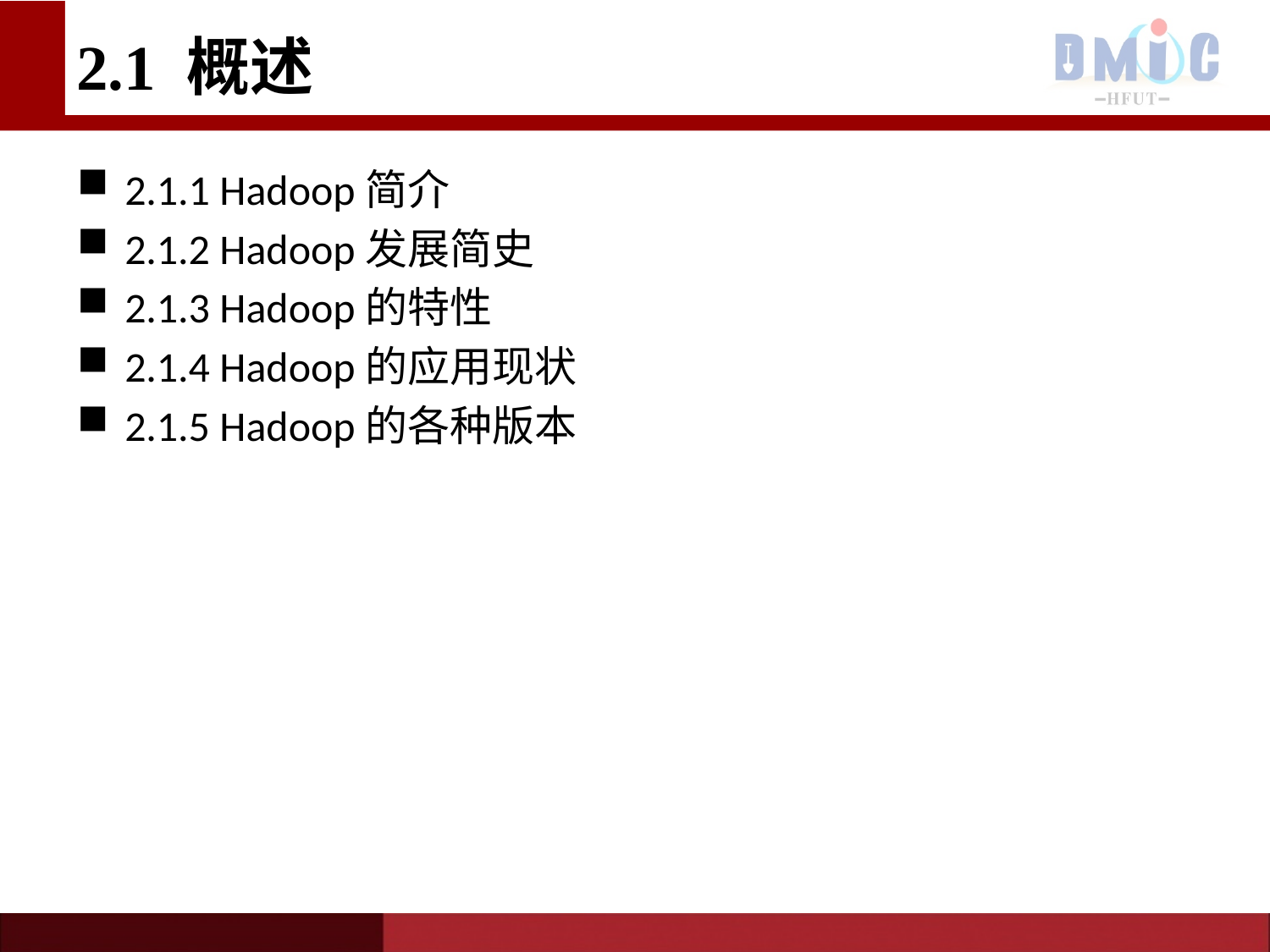

# 2.1 概述
2.1.1 Hadoop简介
2.1.2 Hadoop发展简史
2.1.3 Hadoop的特性
2.1.4 Hadoop的应用现状
2.1.5 Hadoop的各种版本